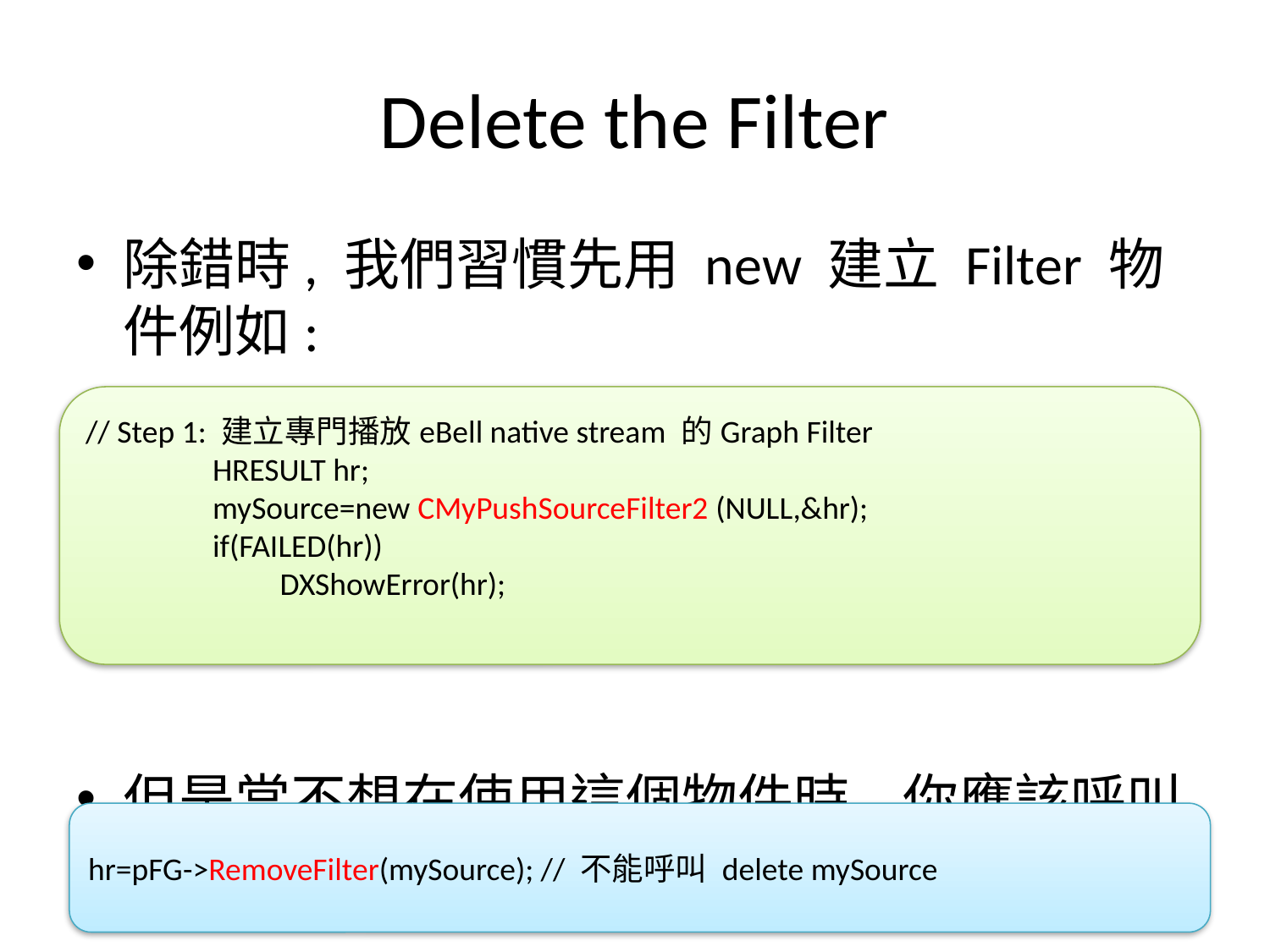

# Delete the Filter
除錯時, 我們習慣先用 new 建立 Filter 物件例如:

但是當不想在使用這個物件時, 你應該呼叫
// Step 1: 建立專門播放eBell native stream 的Graph Filter
	HRESULT hr;
	mySource=new CMyPushSourceFilter2 (NULL,&hr);
	if(FAILED(hr))
                           DXShowError(hr);

hr=pFG->RemoveFilter(mySource); // 不能呼叫 delete mySource